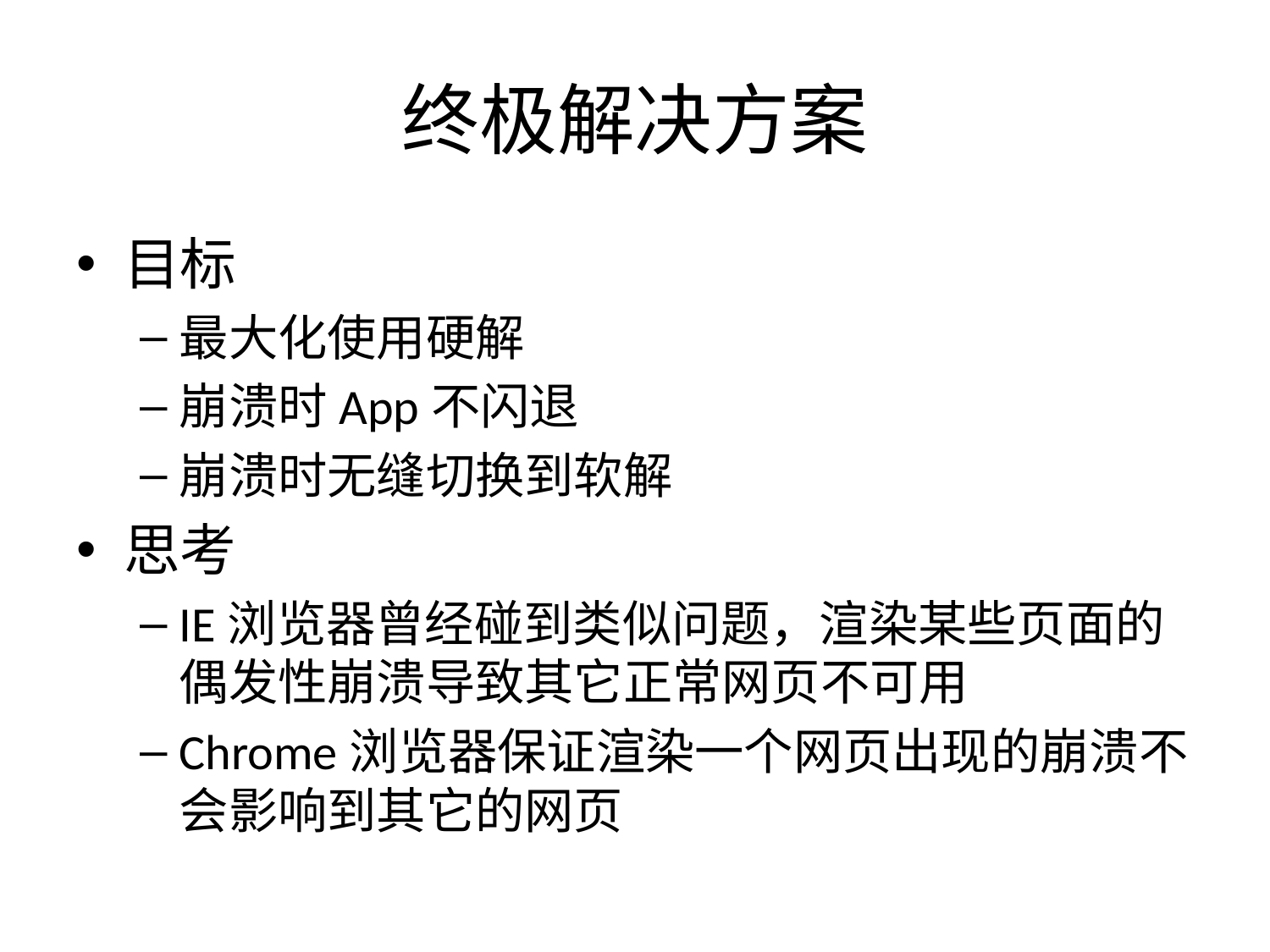

# 终极解决方案
目标
最大化使用硬解
崩溃时App不闪退
崩溃时无缝切换到软解
思考
IE浏览器曾经碰到类似问题，渲染某些页面的偶发性崩溃导致其它正常网页不可用
Chrome浏览器保证渲染一个网页出现的崩溃不会影响到其它的网页